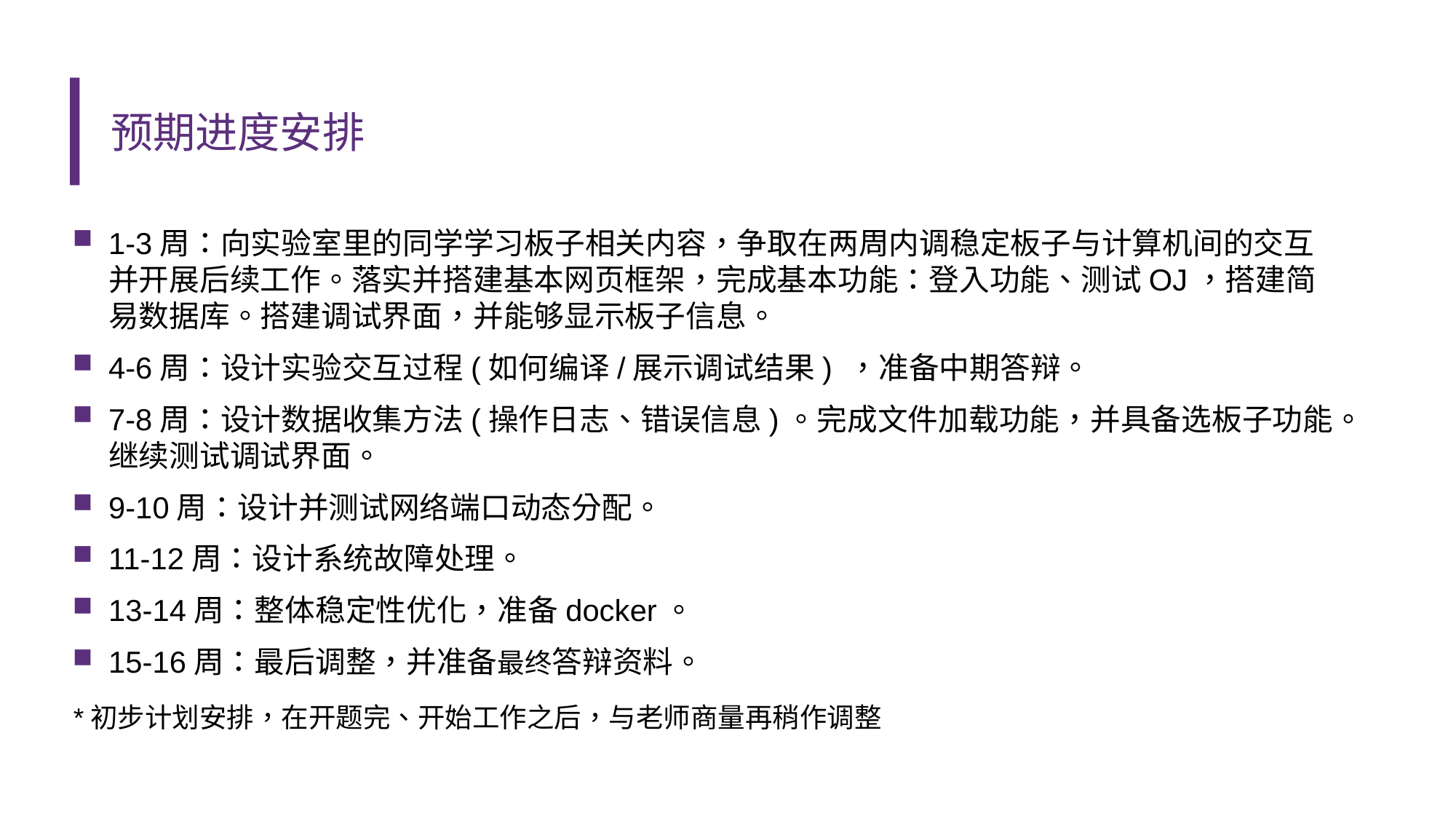

# 预期进度安排
1-3周：向实验室里的同学学习板子相关内容，争取在两周内调稳定板子与计算机间的交互并开展后续工作。落实并搭建基本网页框架，完成基本功能：登入功能、测试OJ，搭建简易数据库。搭建调试界面，并能够显示板子信息。
4-6周：设计实验交互过程(如何编译/展示调试结果) ，准备中期答辩。
7-8周：设计数据收集方法(操作日志、错误信息)。完成文件加载功能，并具备选板子功能。继续测试调试界面。
9-10周：设计并测试网络端口动态分配。
11-12周：设计系统故障处理。
13-14周：整体稳定性优化，准备docker。
15-16周：最后调整，并准备最终答辩资料。
*初步计划安排，在开题完、开始工作之后，与老师商量再稍作调整